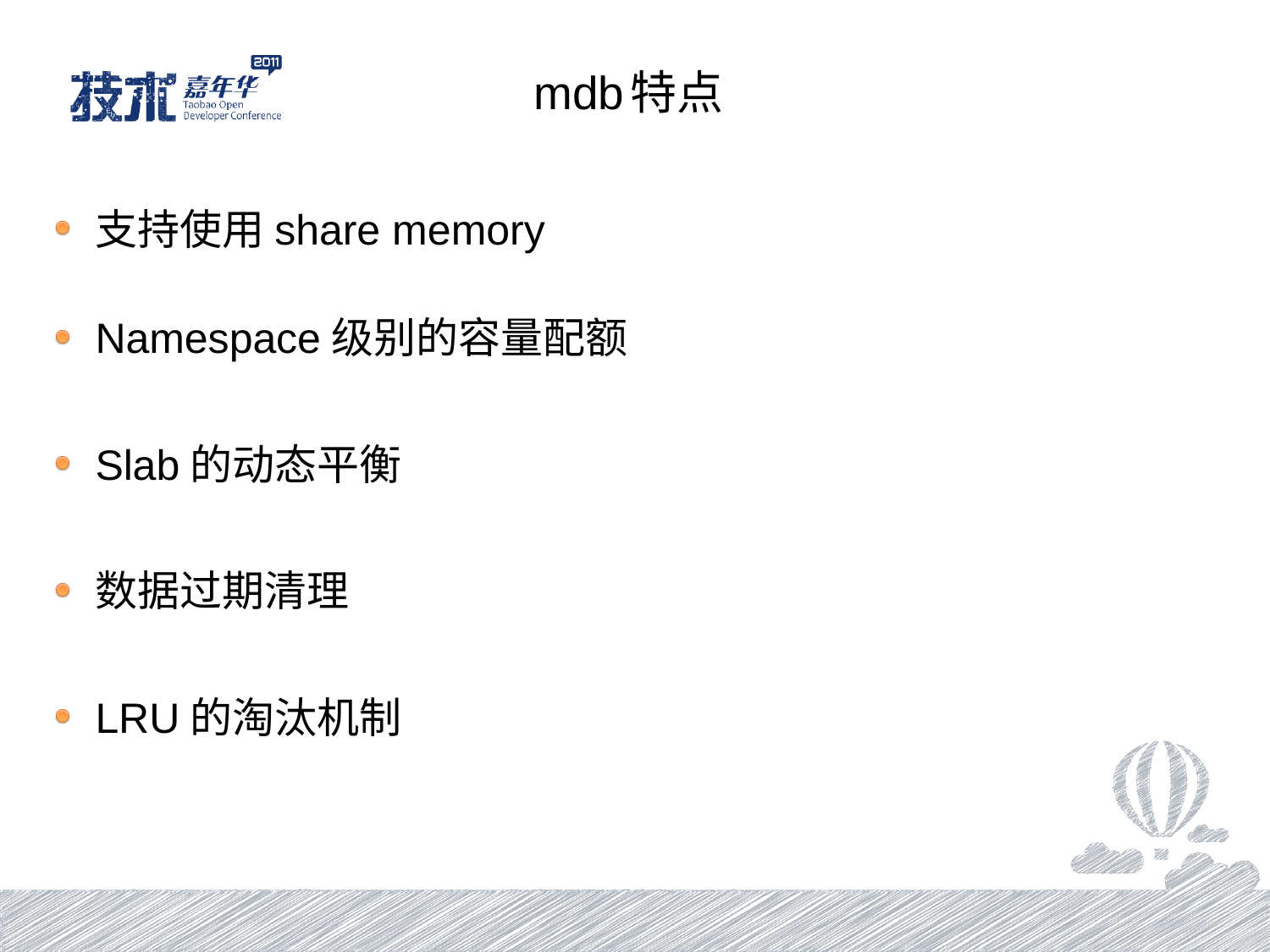

# mdb特点
支持使用share memory

Namespace级别的容量配额

Slab的动态平衡

数据过期清理

LRU的淘汰机制